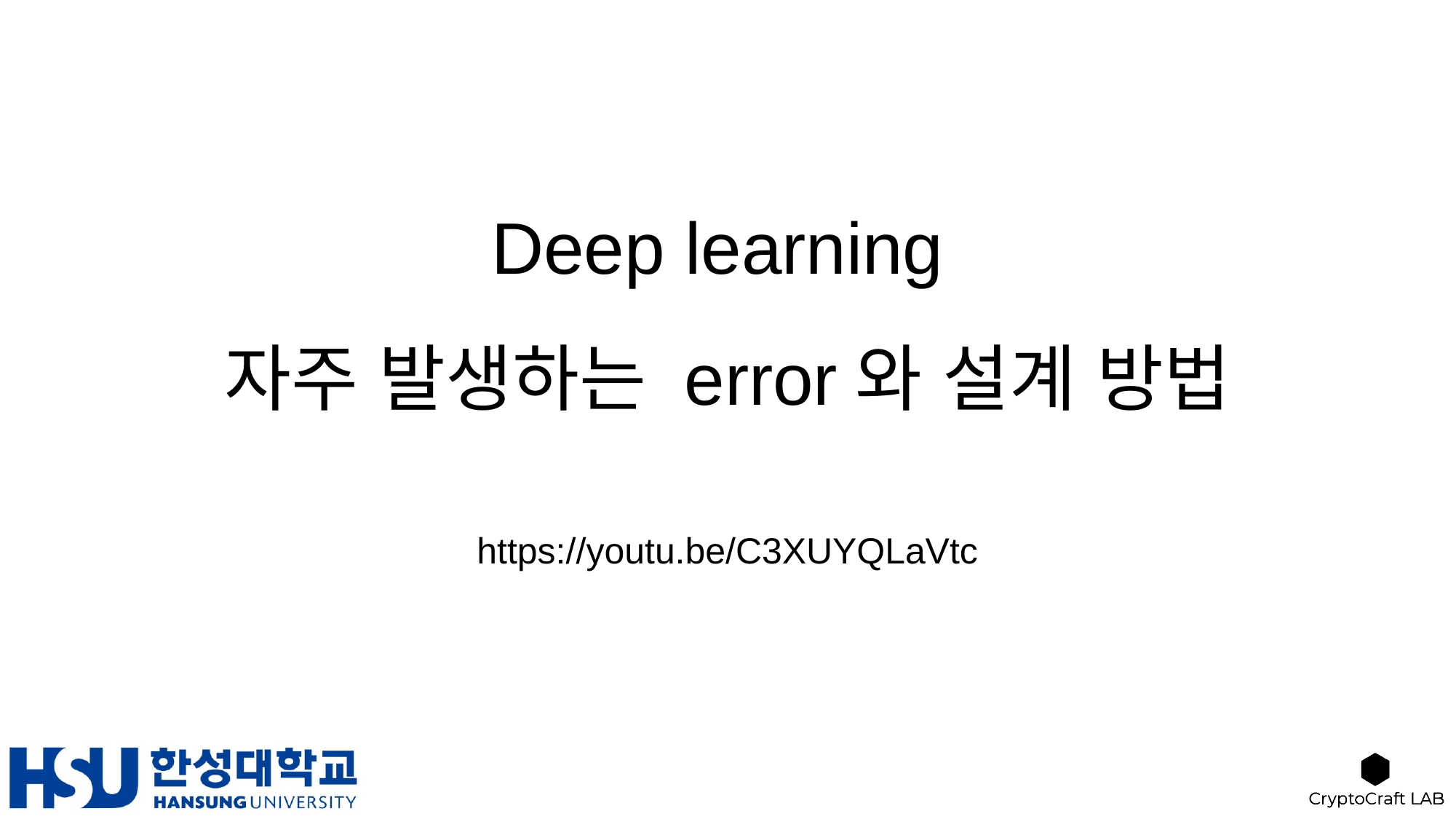

# Deep learning 자주 발생하는 error와 설계 방법
https://youtu.be/C3XUYQLaVtc